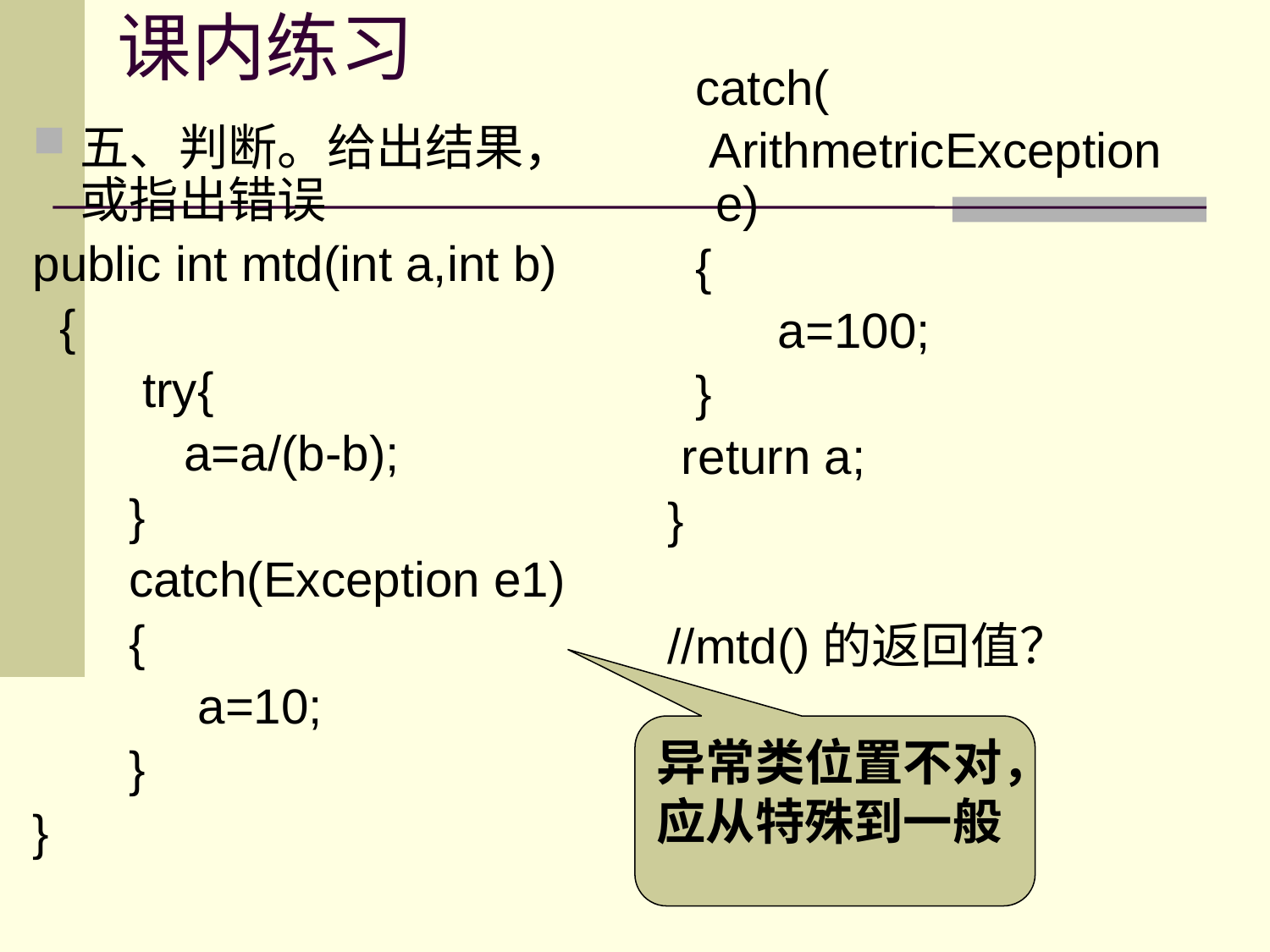

# 课内练习
  catch(
   ArithmetricException e)
  {
        a=100;
  }
 return a;
}

//mtd()的返回值？
五、判断。给出结果，或指出错误
public int mtd(int a,int b)
  {
        try{
           a=a/(b-b);
       }
       catch(Exception e1)
       {
            a=10;
       }
}
异常类位置不对，应从特殊到一般